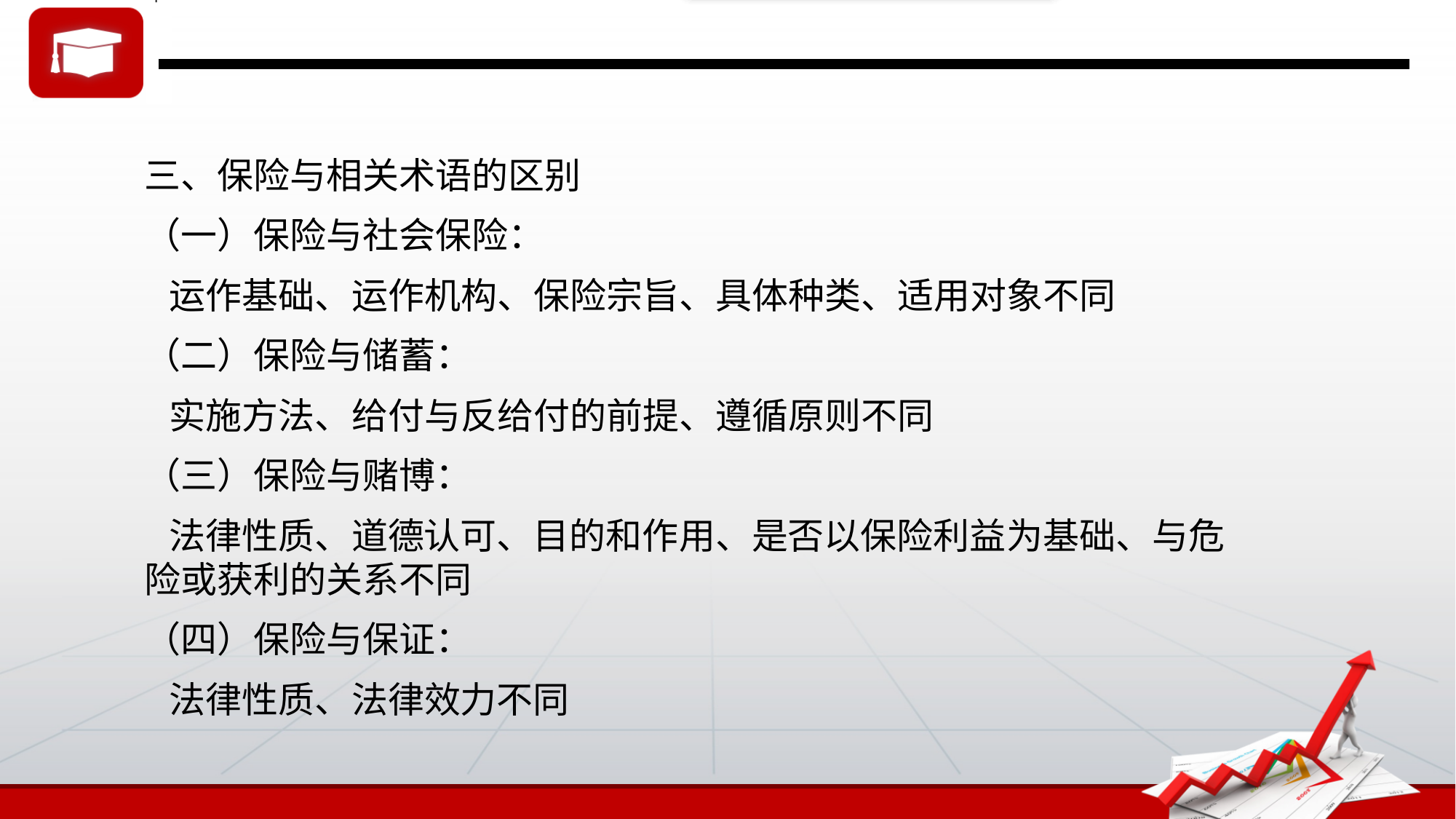

三、保险与相关术语的区别
（一）保险与社会保险：
  运作基础、运作机构、保险宗旨、具体种类、适用对象不同
（二）保险与储蓄：
  实施方法、给付与反给付的前提、遵循原则不同
（三）保险与赌博：
  法律性质、道德认可、目的和作用、是否以保险利益为基础、与危险或获利的关系不同
（四）保险与保证：
  法律性质、法律效力不同